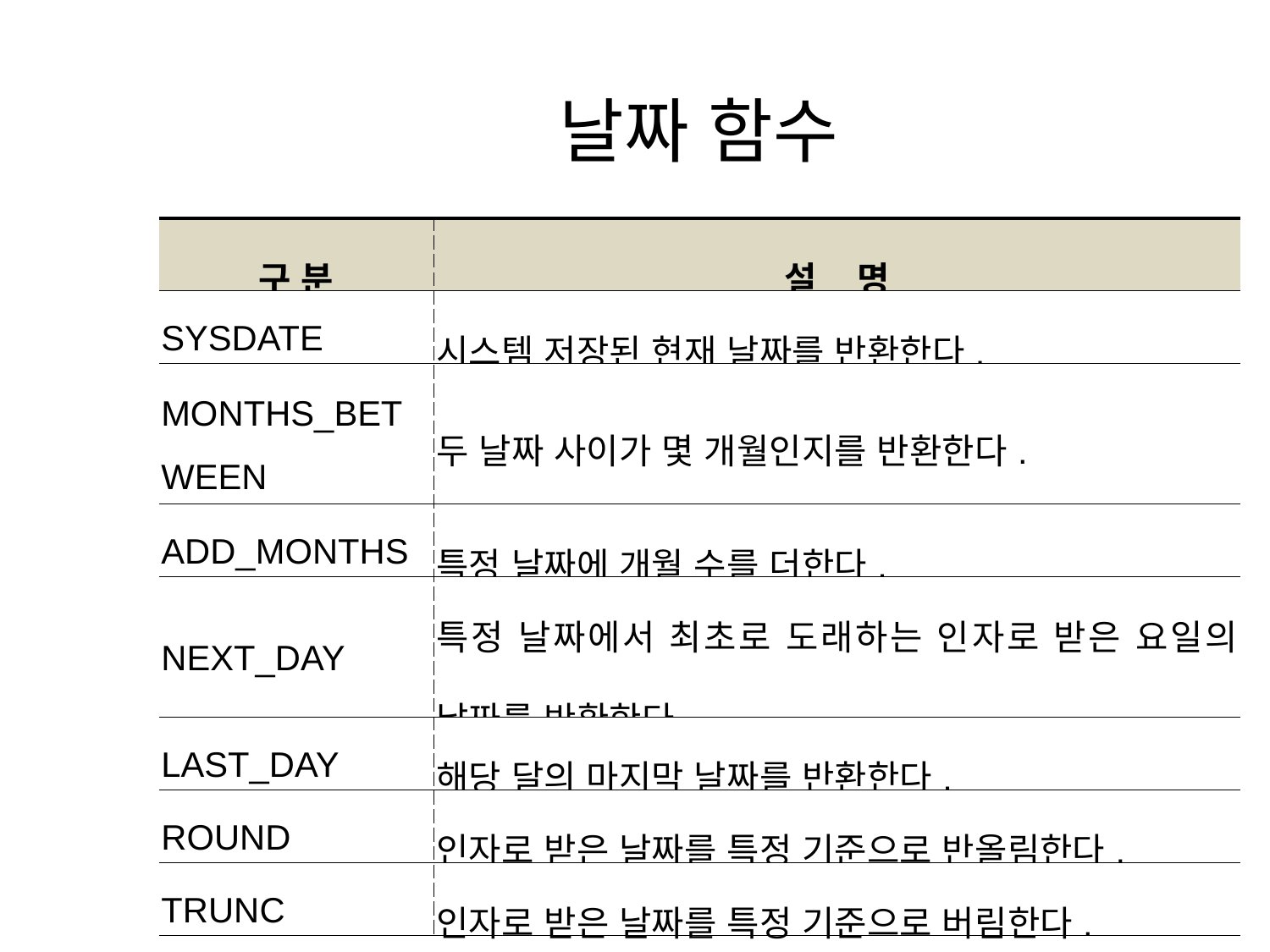

# 날짜 함수
| 구 분 | 설 명 |
| --- | --- |
| SYSDATE | 시스템 저장된 현재 날짜를 반환한다. |
| MONTHS\_BETWEEN | 두 날짜 사이가 몇 개월인지를 반환한다. |
| ADD\_MONTHS | 특정 날짜에 개월 수를 더한다. |
| NEXT\_DAY | 특정 날짜에서 최초로 도래하는 인자로 받은 요일의 날짜를 반환한다. |
| LAST\_DAY | 해당 달의 마지막 날짜를 반환한다. |
| ROUND | 인자로 받은 날짜를 특정 기준으로 반올림한다. |
| TRUNC | 인자로 받은 날짜를 특정 기준으로 버림한다. |
36